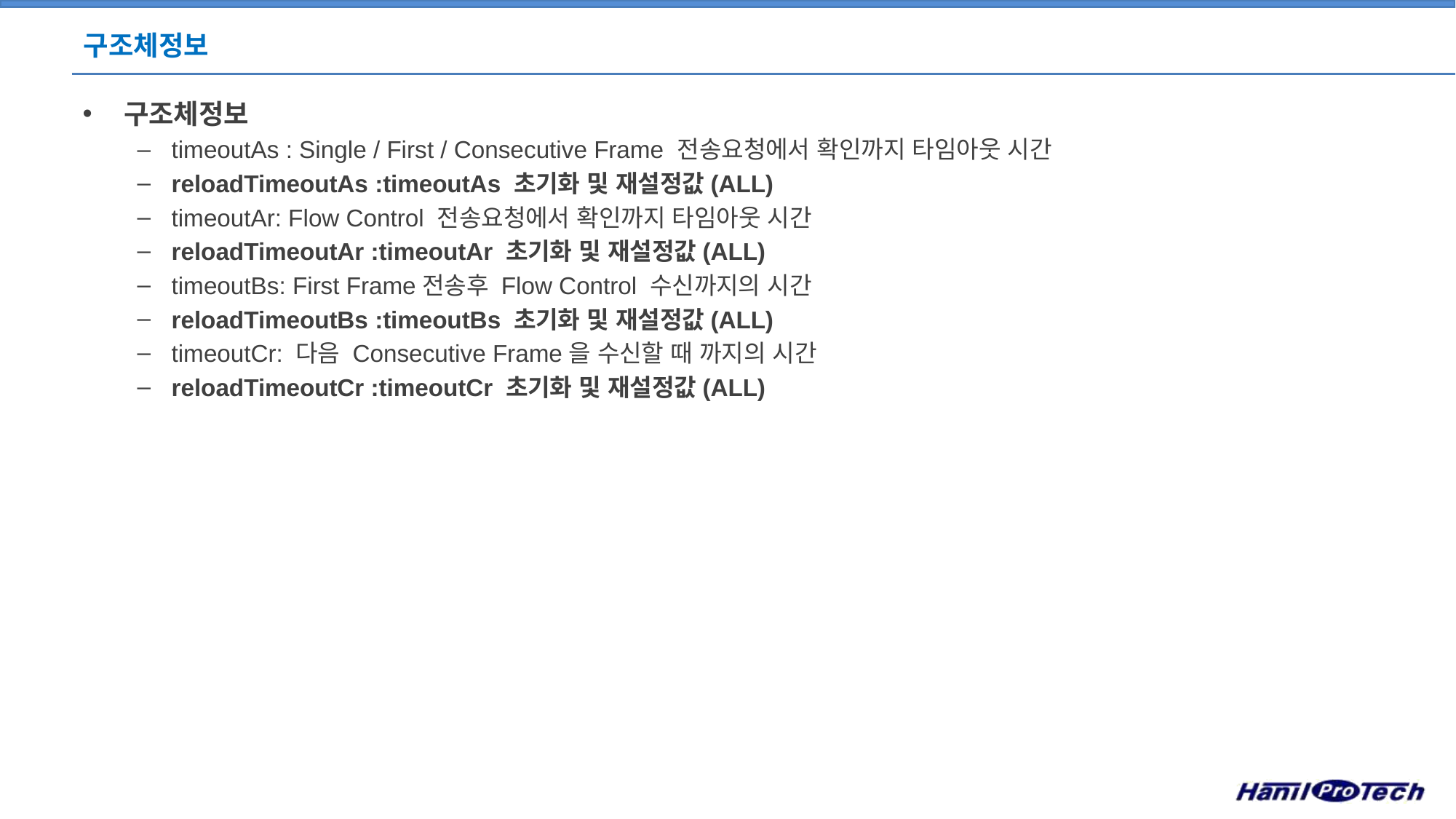

# 구조체정보
구조체정보
timeoutAs : Single / First / Consecutive Frame 전송요청에서 확인까지 타임아웃 시간
reloadTimeoutAs :timeoutAs 초기화 및 재설정값(ALL)
timeoutAr: Flow Control 전송요청에서 확인까지 타임아웃 시간
reloadTimeoutAr :timeoutAr 초기화 및 재설정값(ALL)
timeoutBs: First Frame전송후 Flow Control 수신까지의 시간
reloadTimeoutBs :timeoutBs 초기화 및 재설정값(ALL)
timeoutCr: 다음 Consecutive Frame을 수신할 때 까지의 시간
reloadTimeoutCr :timeoutCr 초기화 및 재설정값(ALL)